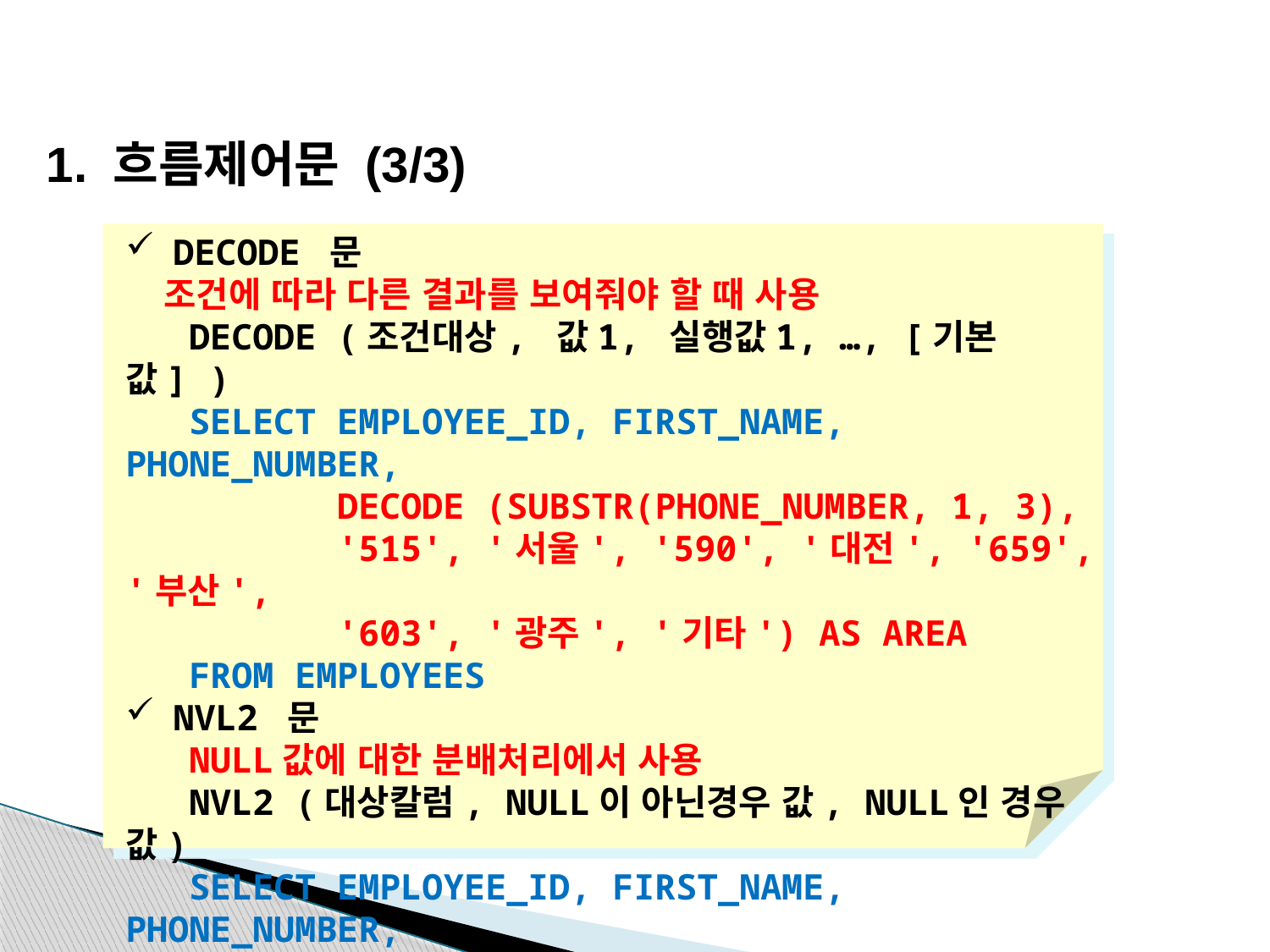

1. 흐름제어문 (3/3)
DECODE 문
   조건에 따라 다른 결과를 보여줘야 할 때 사용
   DECODE (조건대상, 값1, 실행값1, …, [기본값] )
   SELECT EMPLOYEE_ID, FIRST_NAME, PHONE_NUMBER,
          DECODE (SUBSTR(PHONE_NUMBER, 1, 3),
          '515', '서울', '590', '대전', '659', '부산',
          '603', '광주', '기타') AS AREA
   FROM EMPLOYEES
NVL2 문
   NULL값에 대한 분배처리에서 사용
   NVL2 (대상칼럼, NULL이 아닌경우 값, NULL인 경우 값)
   SELECT EMPLOYEE_ID, FIRST_NAME, PHONE_NUMBER,
          NVL2 (MANAGER_ID, '직원', '사장') AS JOB
   FROM EMPLOYEES